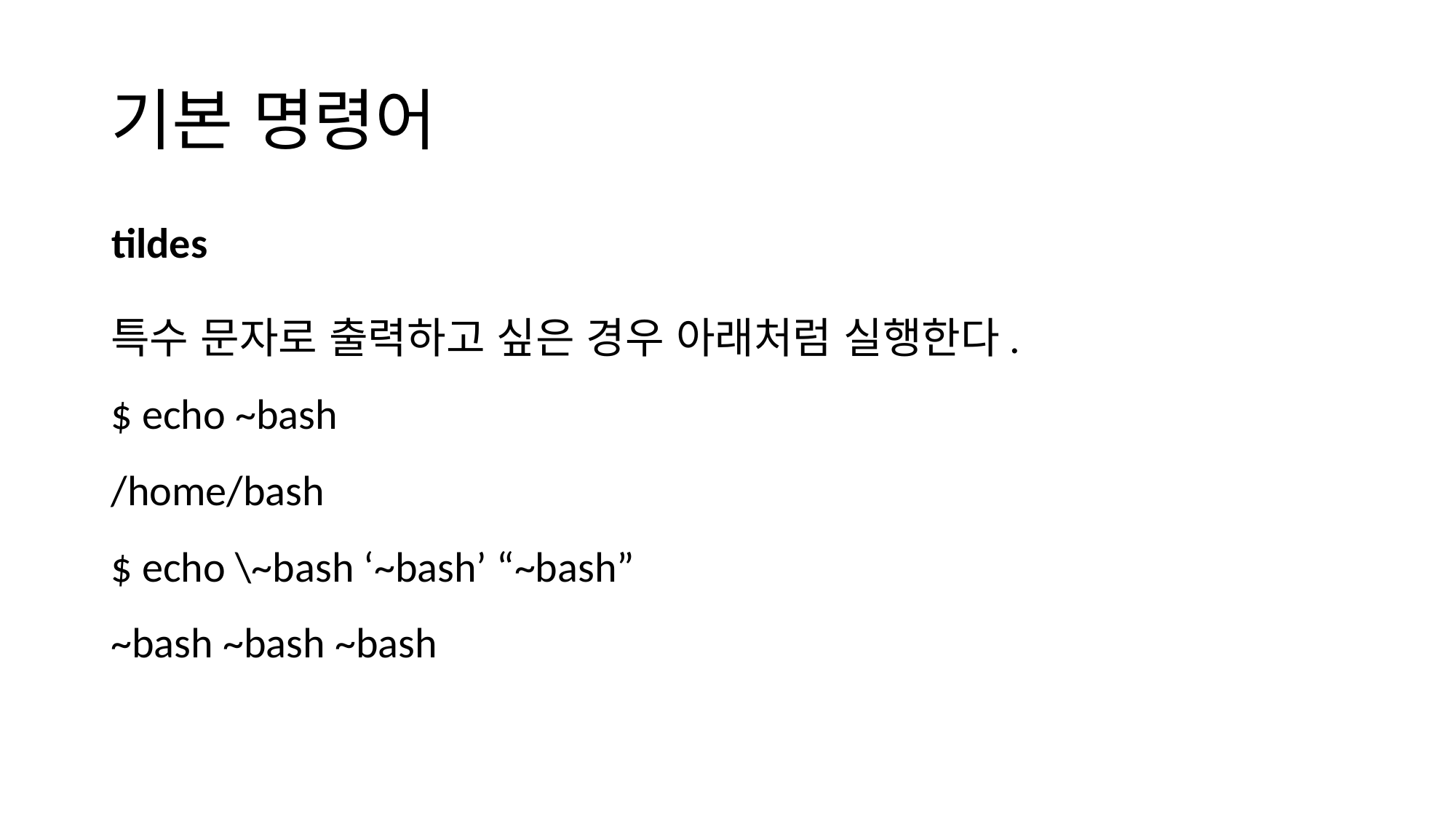

# 기본 명령어
tildes

특수 문자로 출력하고 싶은 경우 아래처럼 실행한다.
$ echo ~bash
/home/bash
$ echo \~bash ‘~bash’ “~bash”
~bash ~bash ~bash